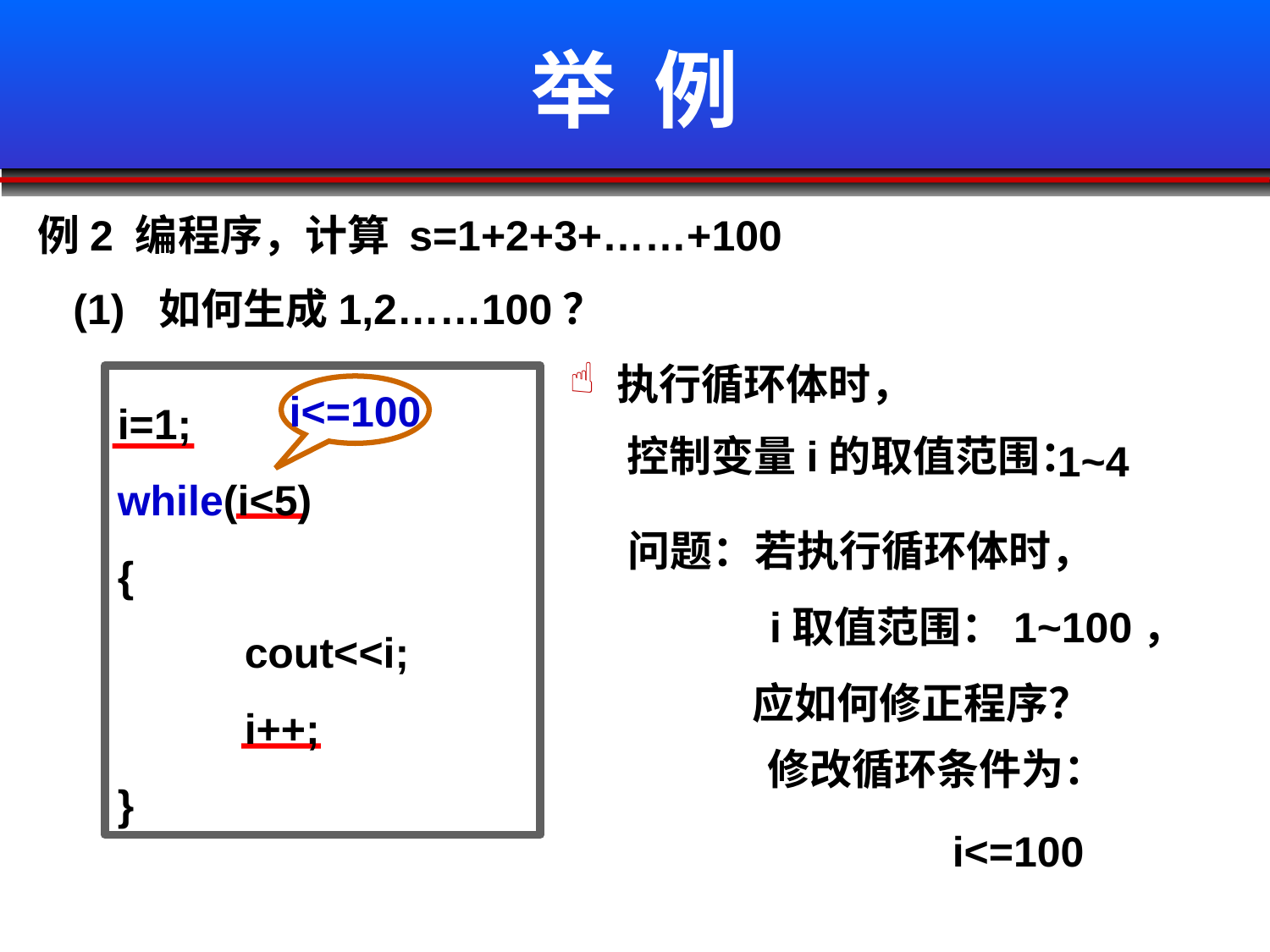

# 举  例
例2 编程序，计算 s=1+2+3+……+100
(1)  如何生成1,2……100？
执行循环体时，
     控制变量i的取值范围：
i=1;
while(i<5)
{
	cout<<i;
	i++;
}
i<=100
1~4

问题：若执行循环体时，
            i取值范围：1~100，
            应如何修正程序？

修改循环条件为：

i<=100